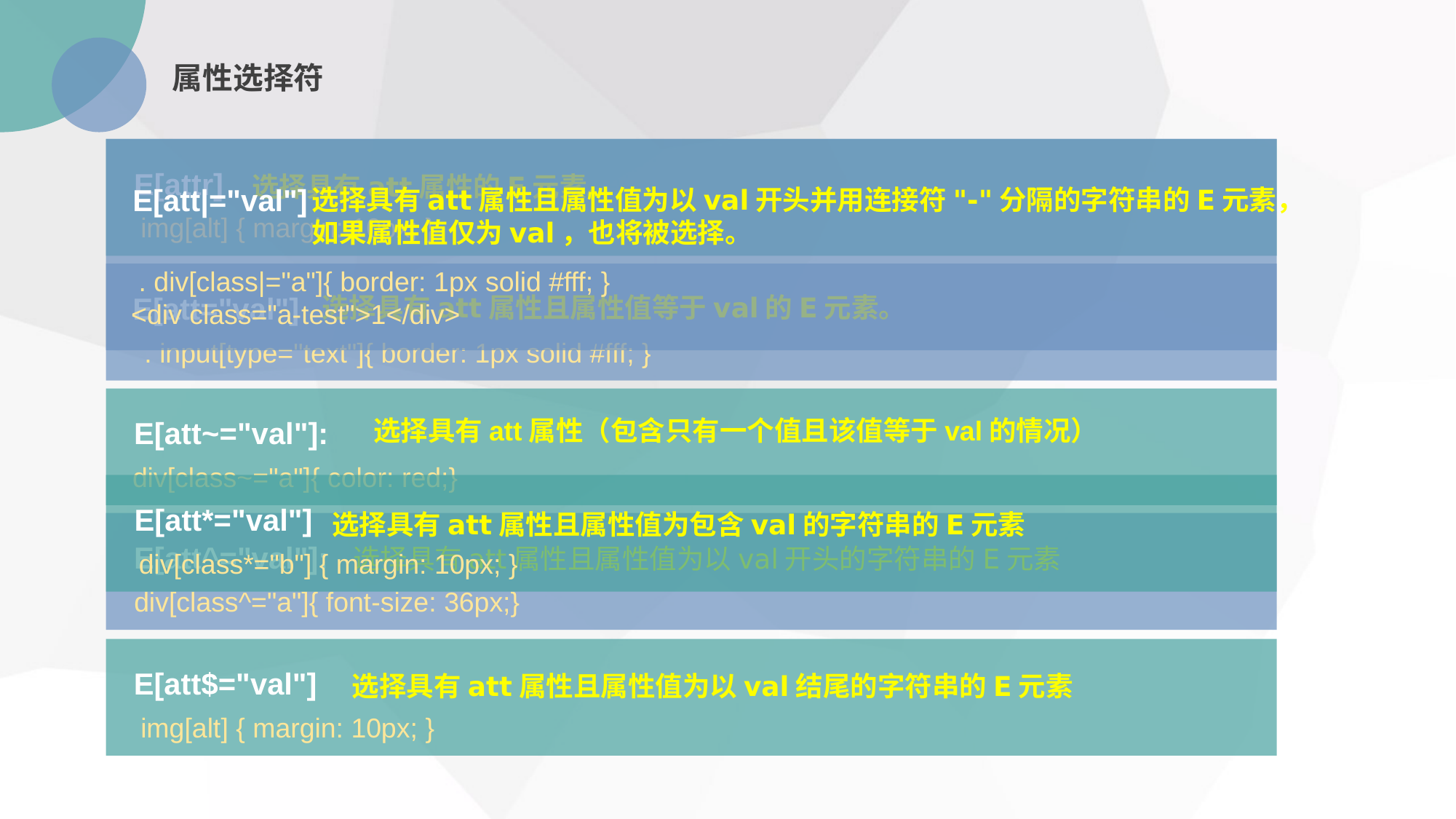

属性选择符

E[att|="val"]
选择具有att属性且属性值为以val开头并用连接符"-"分隔的字符串的E元素，
如果属性值仅为val，也将被选择。
 . div[class|="a"]{ border: 1px solid #fff; }
<div class="a-test">1</div>

E[attr]
 img[alt] { margin: 10px; }
选择具有att属性的E元素。

E[att="val"]
选择具有att属性且属性值等于val的E元素。
 . input[type="text"]{ border: 1px solid #fff; }

选择具有att属性（包含只有一个值且该值等于val的情况）
E[att~="val"]:
div[class~="a"]{ color: red;}

E[att*="val"]
 div[class*="b"] { margin: 10px; }
选择具有att属性且属性值为包含val的字符串的E元素

E[att^="val"]:
选择具有att属性且属性值为以val开头的字符串的E元素
div[class^="a"]{ font-size: 36px;}

E[att$="val"]
 img[alt] { margin: 10px; }
选择具有att属性且属性值为以val结尾的字符串的E元素